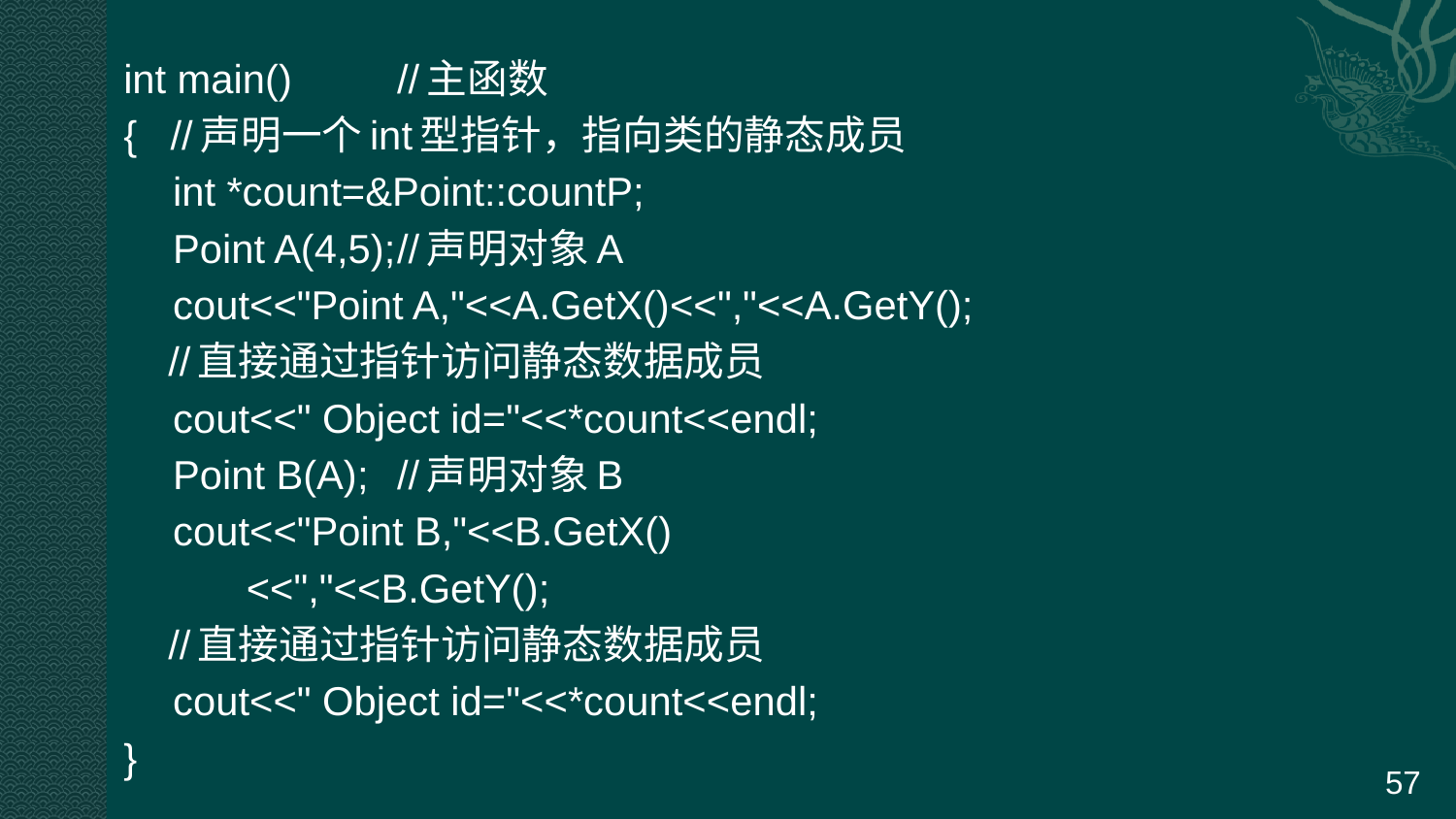

int main()	//主函数
{   //声明一个int型指针，指向类的静态成员
	int *count=&Point::countP;
	Point A(4,5);	//声明对象A
	cout<<"Point A,"<<A.GetX()<<","<<A.GetY();
    //直接通过指针访问静态数据成员
	cout<<" Object id="<<*count<<endl;
	Point B(A);	//声明对象B
	cout<<"Point B,"<<B.GetX()
           <<","<<B.GetY();
    //直接通过指针访问静态数据成员
	cout<<" Object id="<<*count<<endl;
}
57